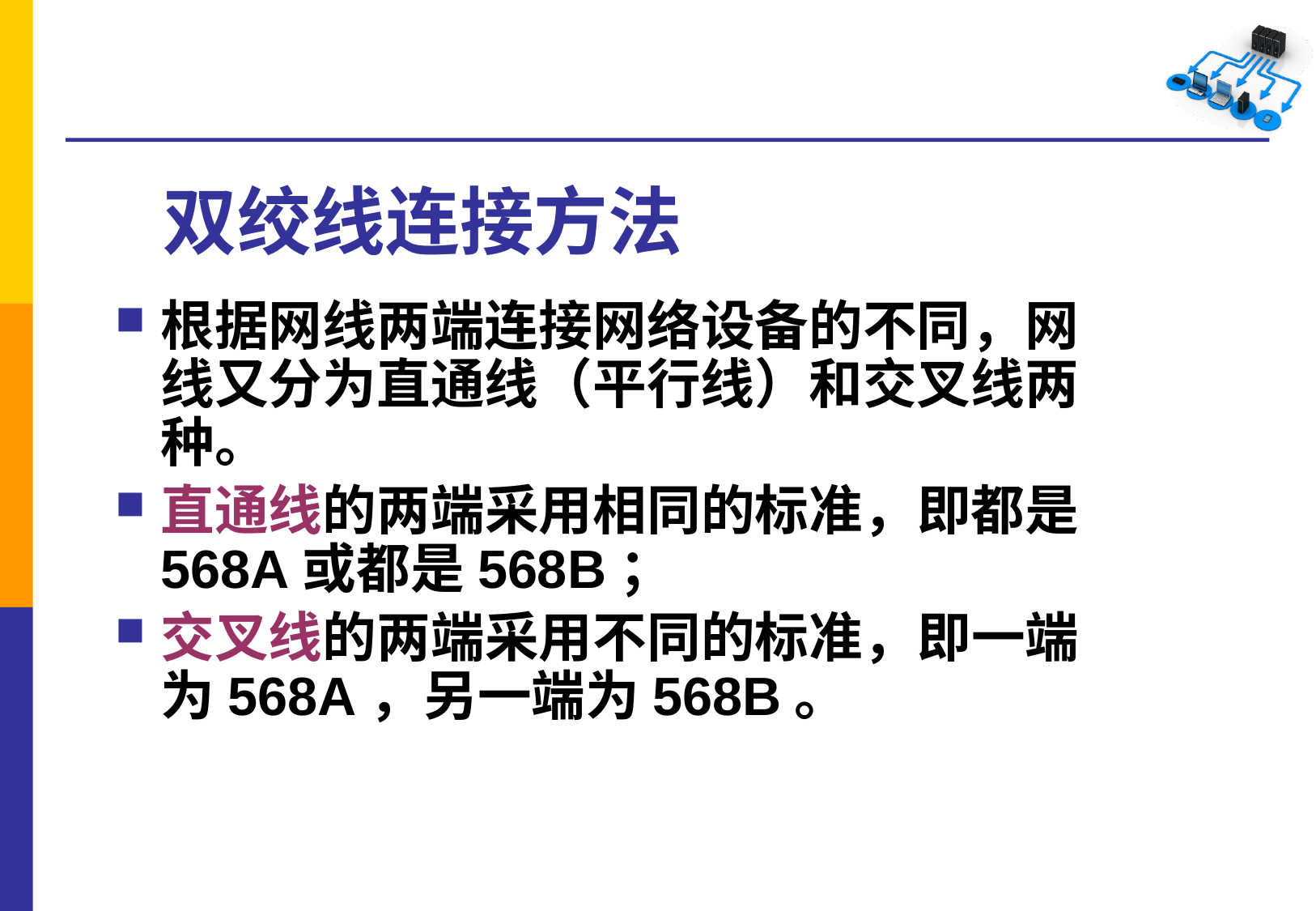

# 双绞线连接方法
根据网线两端连接网络设备的不同，网线又分为直通线（平行线）和交叉线两种。
直通线的两端采用相同的标准，即都是568A或都是568B；
交叉线的两端采用不同的标准，即一端为568A，另一端为568B。